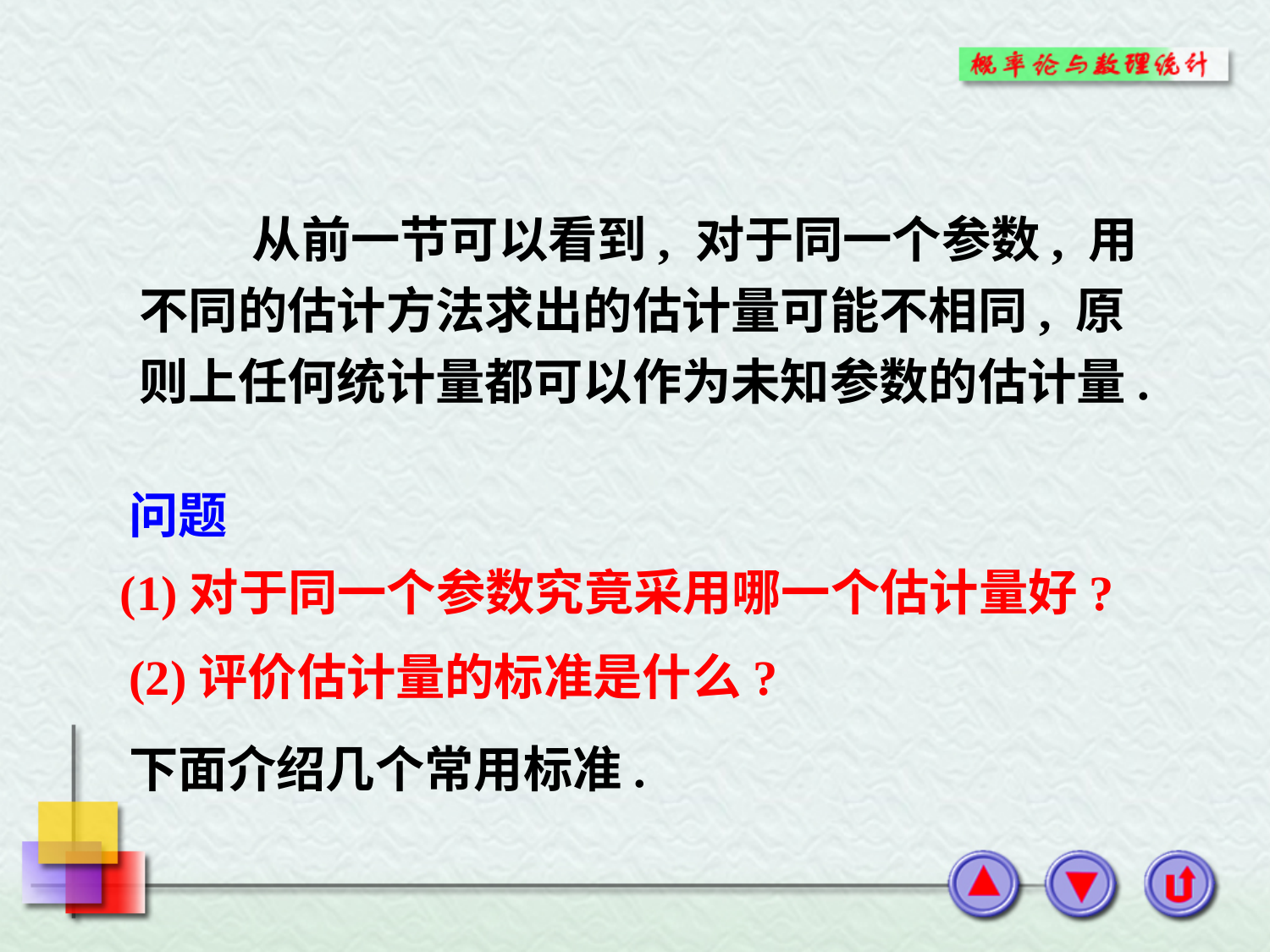

从前一节可以看到, 对于同一个参数, 用不同的估计方法求出的估计量可能不相同, 原则上任何统计量都可以作为未知参数的估计量.
问题
(1)对于同一个参数究竟采用哪一个估计量好?
(2)评价估计量的标准是什么?
下面介绍几个常用标准.